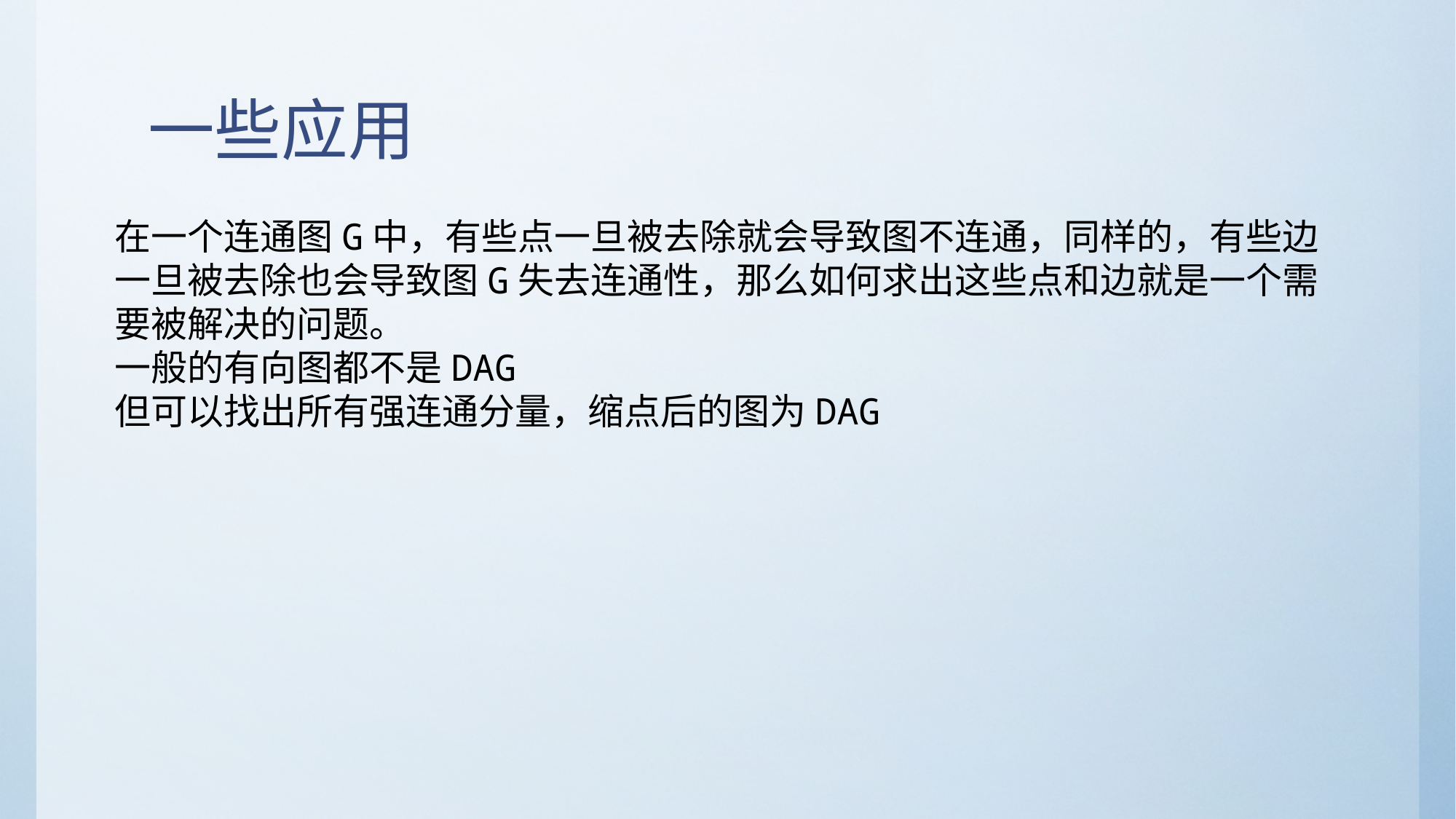

# 一些应用
在一个连通图G中，有些点一旦被去除就会导致图不连通，同样的，有些边一旦被去除也会导致图G失去连通性，那么如何求出这些点和边就是一个需要被解决的问题。
一般的有向图都不是DAG
但可以找出所有强连通分量，缩点后的图为DAG